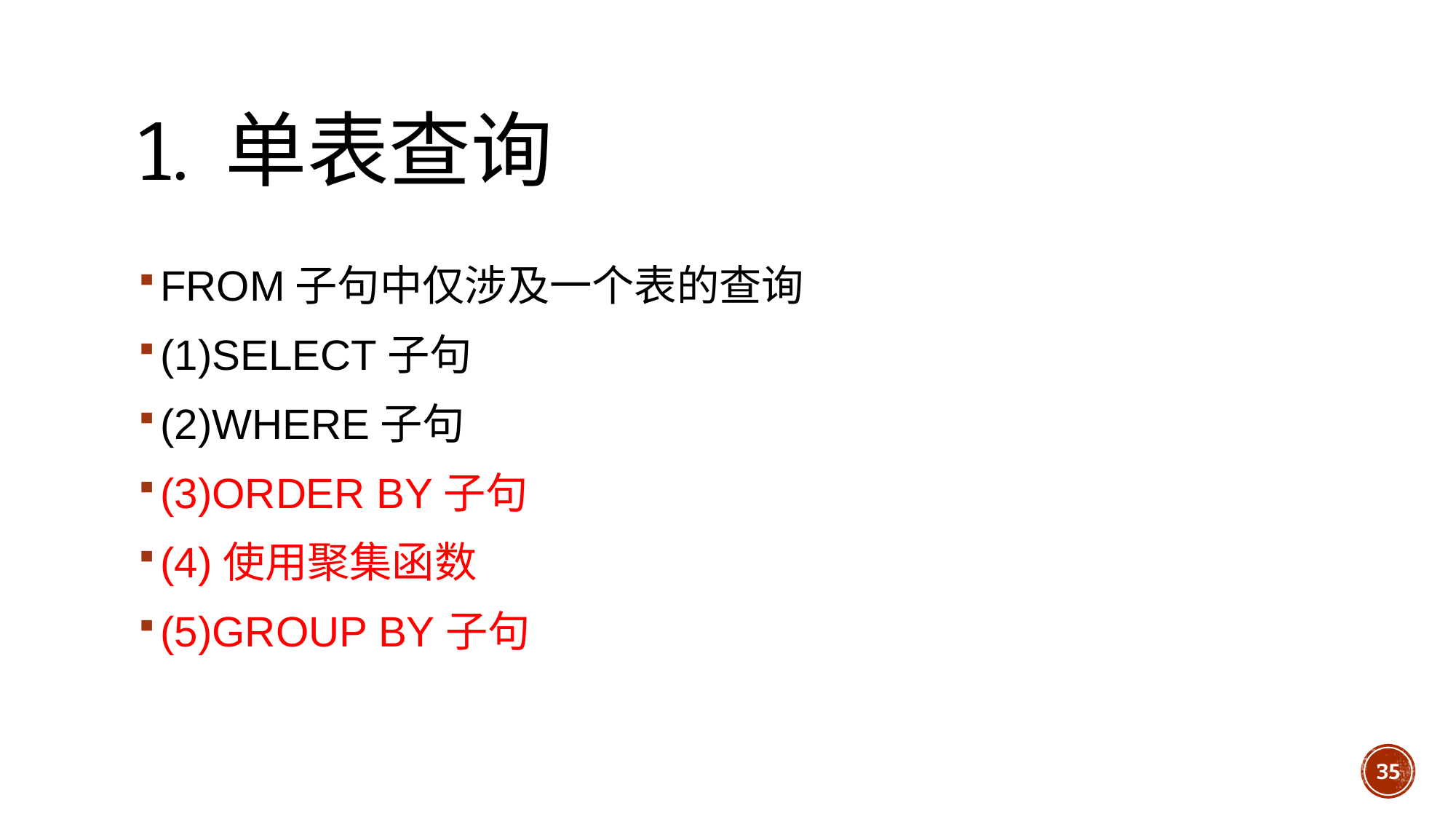

# 1. 单表查询
FROM子句中仅涉及一个表的查询
(1)SELECT子句
(2)WHERE子句
(3)ORDER BY子句
(4)使用聚集函数
(5)GROUP BY子句

35